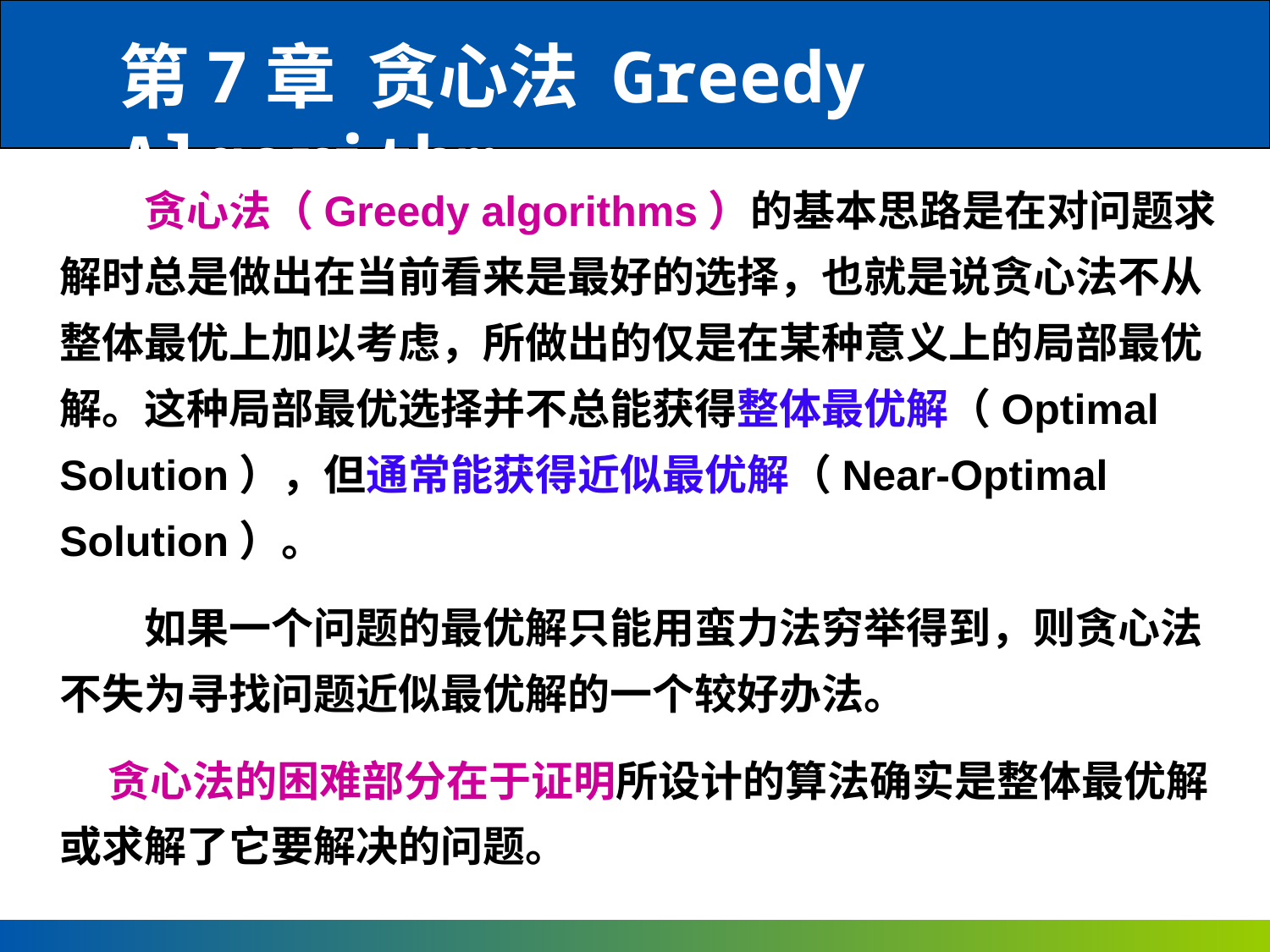

第7章  贪心法 Greedy Algorithm
　　贪心法（Greedy algorithms）的基本思路是在对问题求解时总是做出在当前看来是最好的选择，也就是说贪心法不从整体最优上加以考虑，所做出的仅是在某种意义上的局部最优解。这种局部最优选择并不总能获得整体最优解（Optimal Solution），但通常能获得近似最优解（Near-Optimal Solution）。
　　如果一个问题的最优解只能用蛮力法穷举得到，则贪心法不失为寻找问题近似最优解的一个较好办法。
    贪心法的困难部分在于证明所设计的算法确实是整体最优解或求解了它要解决的问题。